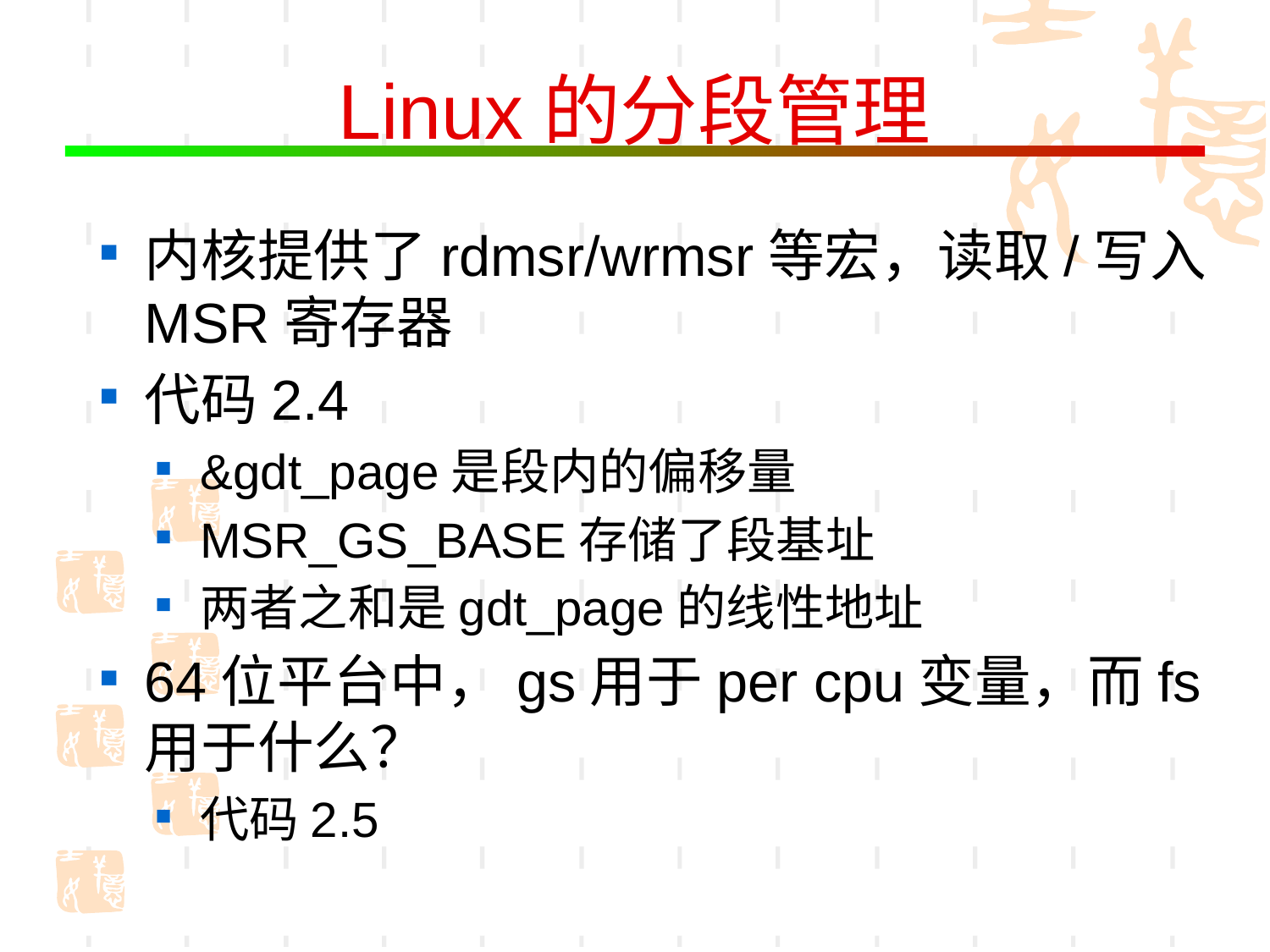

# Linux的分段管理
内核提供了rdmsr/wrmsr等宏，读取/写入MSR寄存器
代码2.4
&gdt_page是段内的偏移量
MSR_GS_BASE存储了段基址
两者之和是gdt_page的线性地址
64位平台中，gs用于per cpu变量，而fs用于什么？
代码2.5